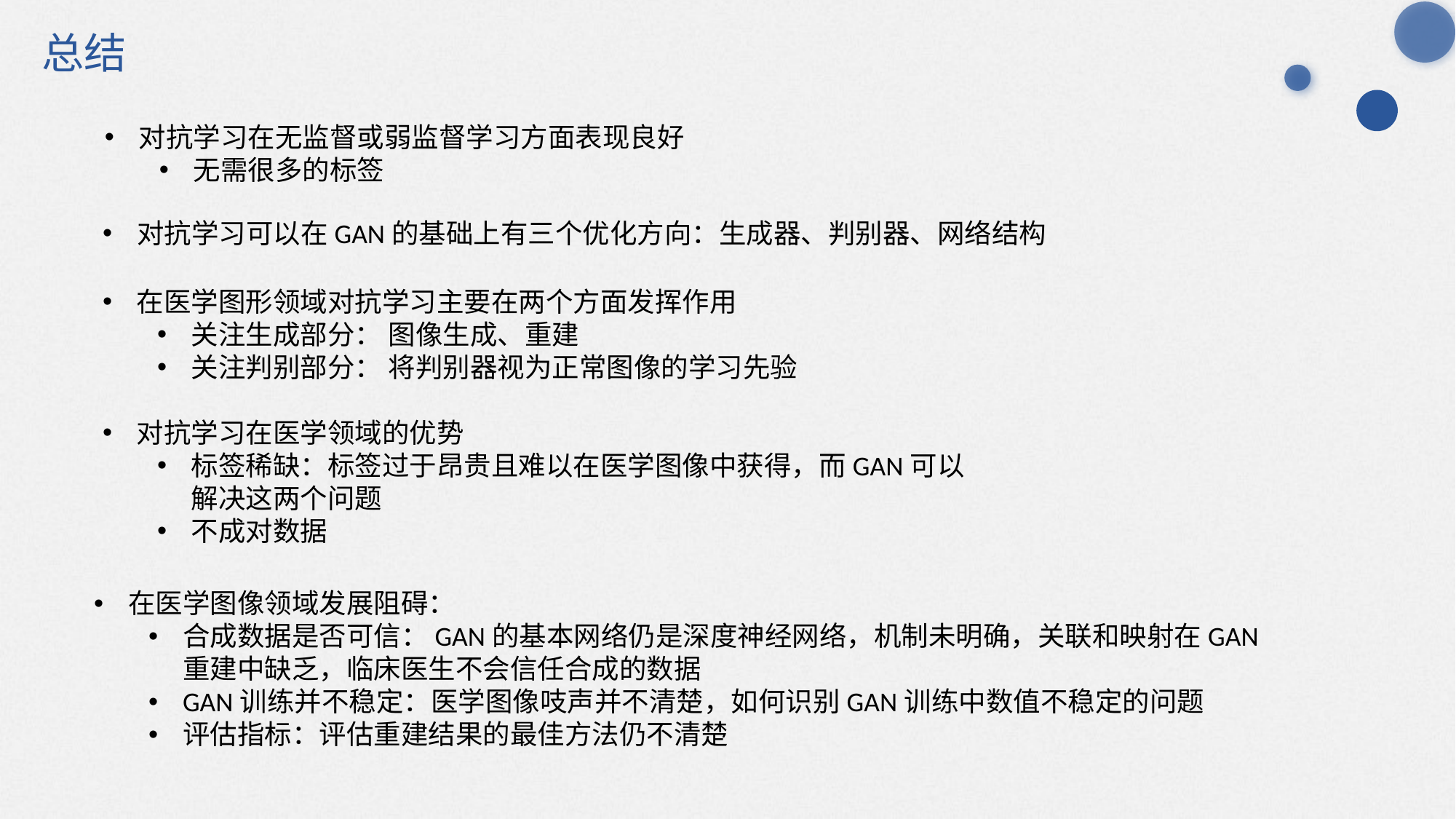

总结

对抗学习在无监督或弱监督学习方面表现良好
无需很多的标签
对抗学习可以在GAN的基础上有三个优化方向：生成器、判别器、网络结构
在医学图形领域对抗学习主要在两个方面发挥作用
关注生成部分： 图像生成、重建
关注判别部分： 将判别器视为正常图像的学习先验

对抗学习在医学领域的优势
标签稀缺：标签过于昂贵且难以在医学图像中获得，而GAN可以解决这两个问题
不成对数据
在医学图像领域发展阻碍：
合成数据是否可信：GAN的基本网络仍是深度神经网络，机制未明确，关联和映射在GAN重建中缺乏，临床医生不会信任合成的数据
GAN训练并不稳定：医学图像吱声并不清楚，如何识别GAN训练中数值不稳定的问题
评估指标：评估重建结果的最佳方法仍不清楚